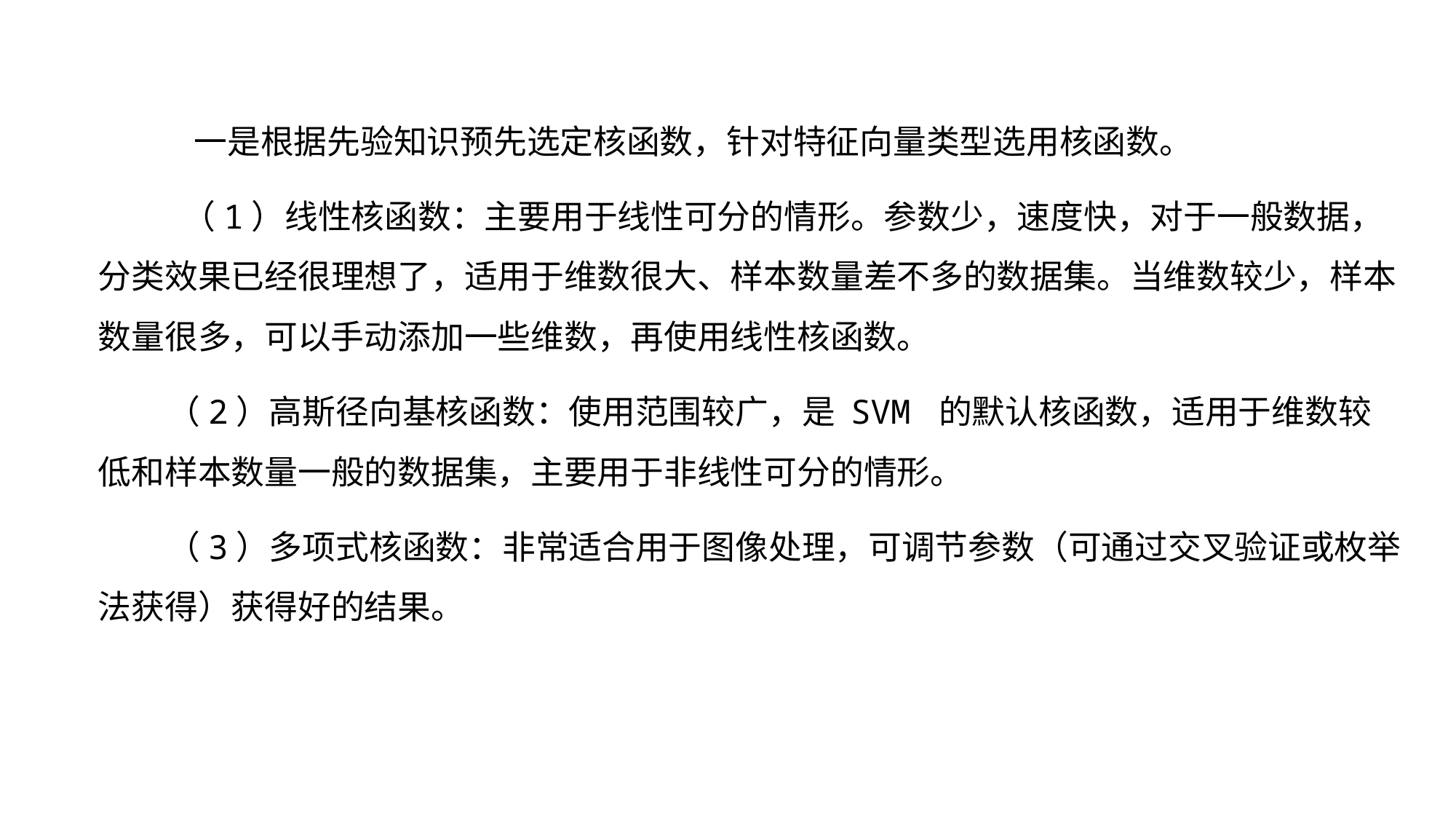

一是根据先验知识预先选定核函数，针对特征向量类型选用核函数。
 （1）线性核函数：主要用于线性可分的情形。参数少，速度快，对于一般数据，分类效果已经很理想了，适用于维数很大、样本数量差不多的数据集。当维数较少，样本数量很多，可以手动添加一些维数，再使用线性核函数。
（2）高斯径向基核函数：使用范围较广，是 SVM 的默认核函数，适用于维数较低和样本数量一般的数据集，主要用于非线性可分的情形。
（3）多项式核函数：非常适合用于图像处理，可调节参数（可通过交叉验证或枚举法获得）获得好的结果。